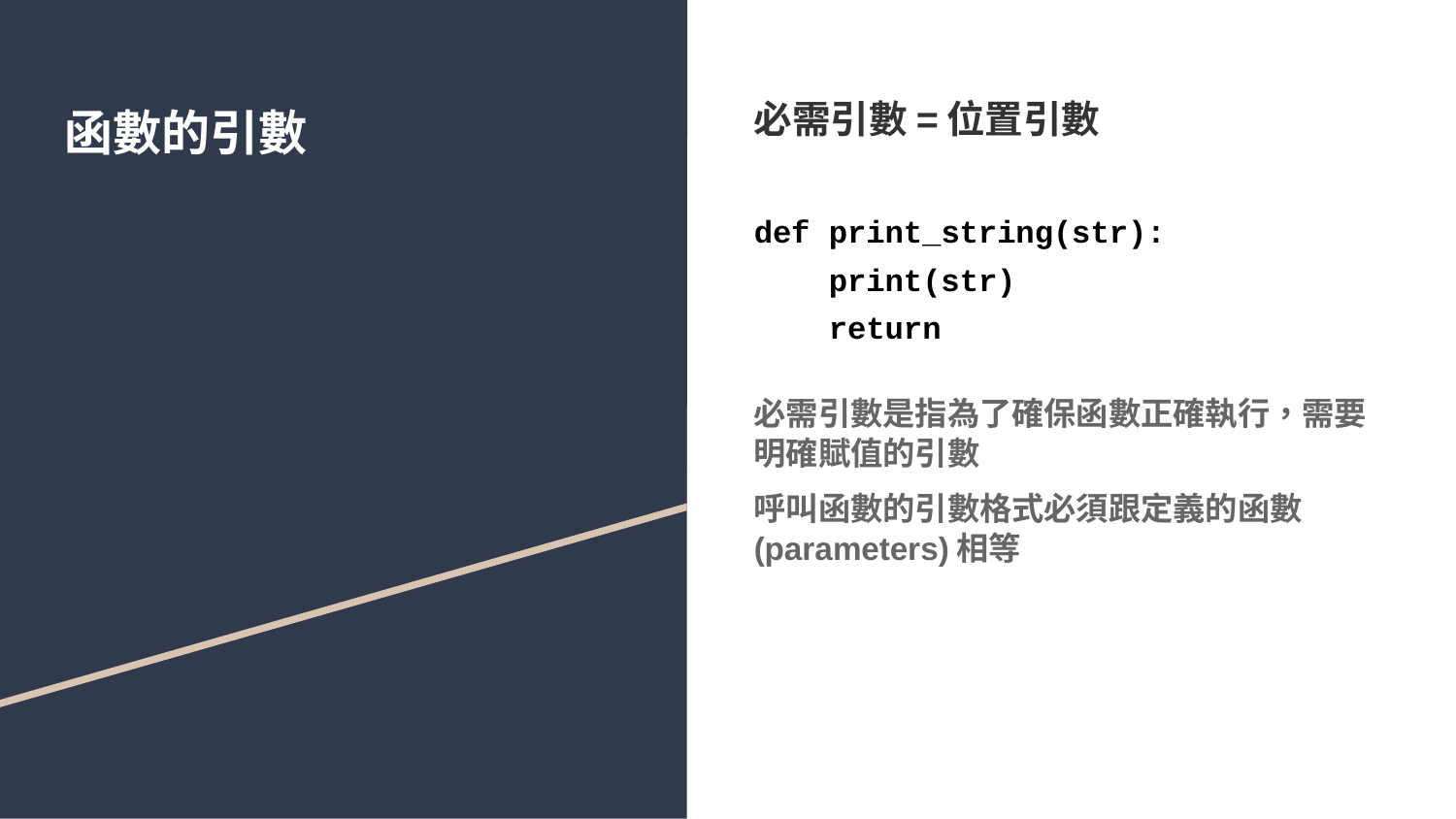

# 函數的引數
必需引數=位置引數

def print_string(str):
    print(str)
    return

必需引數是指為了確保函數正確執行，需要明確賦值的引數
呼叫函數的引數格式必須跟定義的函數(parameters)相等